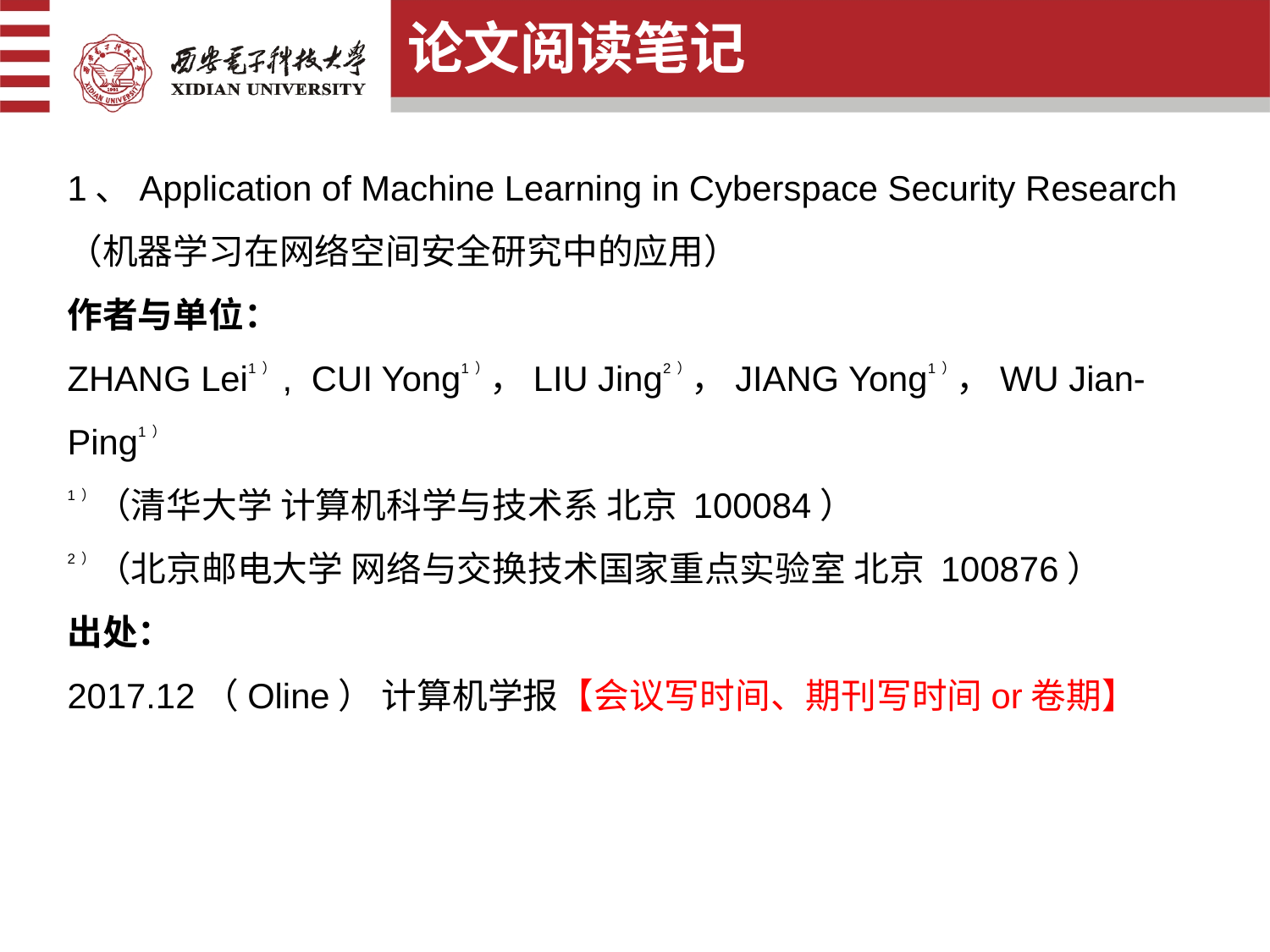

论文阅读笔记
1、Application of Machine Learning in Cyberspace Security Research  （机器学习在网络空间安全研究中的应用）
作者与单位：
ZHANG Lei1）,  CUI Yong1），LIU Jing2），JIANG Yong1），WU Jian-Ping1）
1）（清华大学 计算机科学与技术系 北京 100084）
2）（北京邮电大学 网络与交换技术国家重点实验室 北京 100876）
出处：
2017.12（Oline） 计算机学报【会议写时间、期刊写时间or卷期】